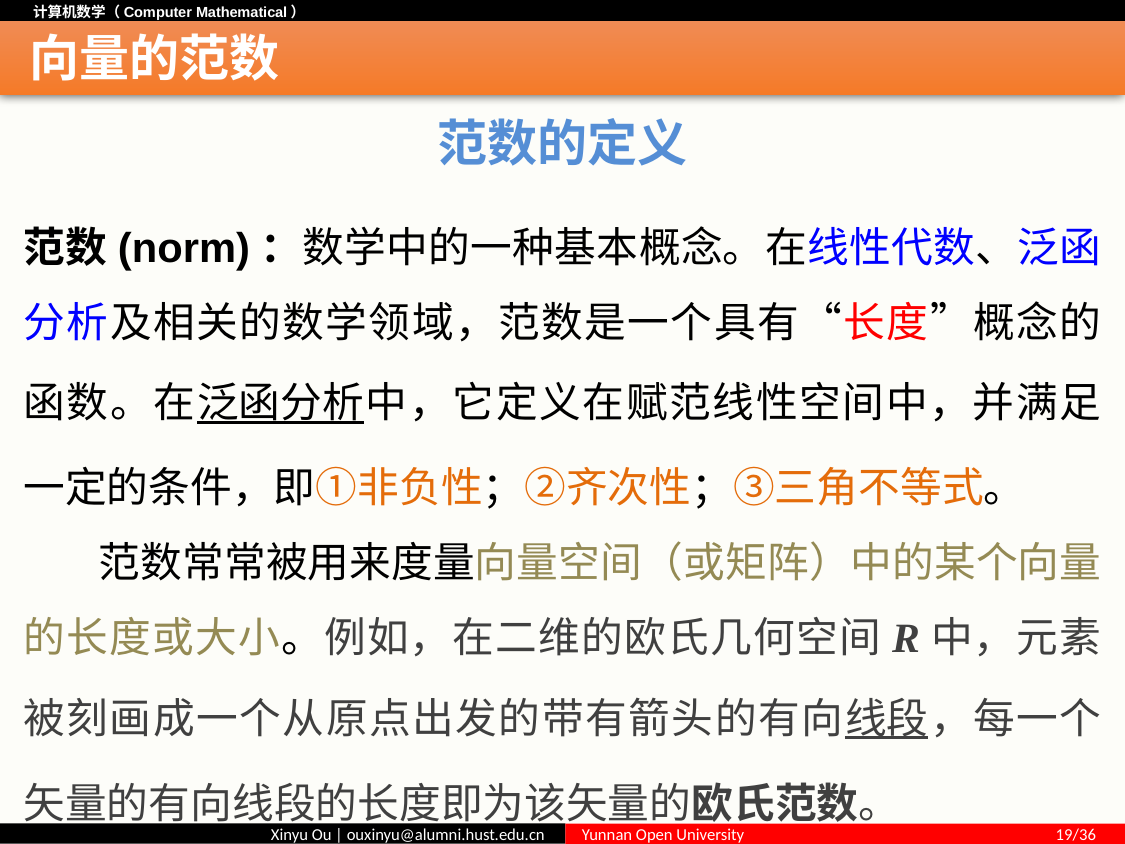

# 向量的范数
范数的定义
范数(norm)：数学中的一种基本概念。在线性代数、泛函分析及相关的数学领域，范数是一个具有“长度”概念的函数。在泛函分析中，它定义在赋范线性空间中，并满足一定的条件，即①非负性；②齐次性；③三角不等式。
       范数常常被用来度量向量空间（或矩阵）中的某个向量的长度或大小。例如，在二维的欧氏几何空间R中，元素被刻画成一个从原点出发的带有箭头的有向线段，每一个矢量的有向线段的长度即为该矢量的欧氏范数。